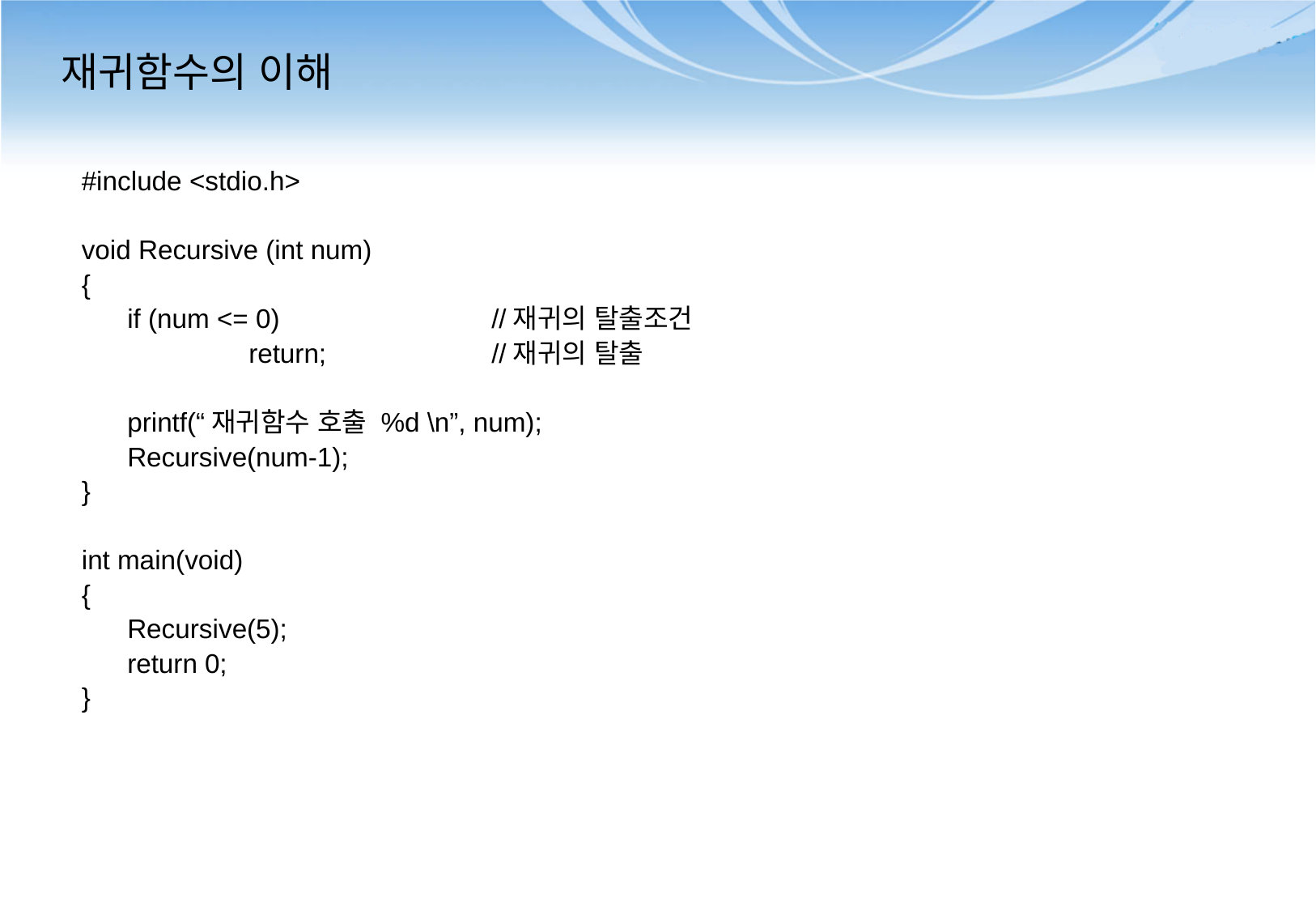

# 재귀함수의 이해
#include <stdio.h>

void Recursive (int num)
{
	if (num <= 0)		//재귀의 탈출조건
		return;		//재귀의 탈출

	printf(“재귀함수 호출 %d \n”, num);
	Recursive(num-1);
}

int main(void)
{
	Recursive(5);
	return 0;
}